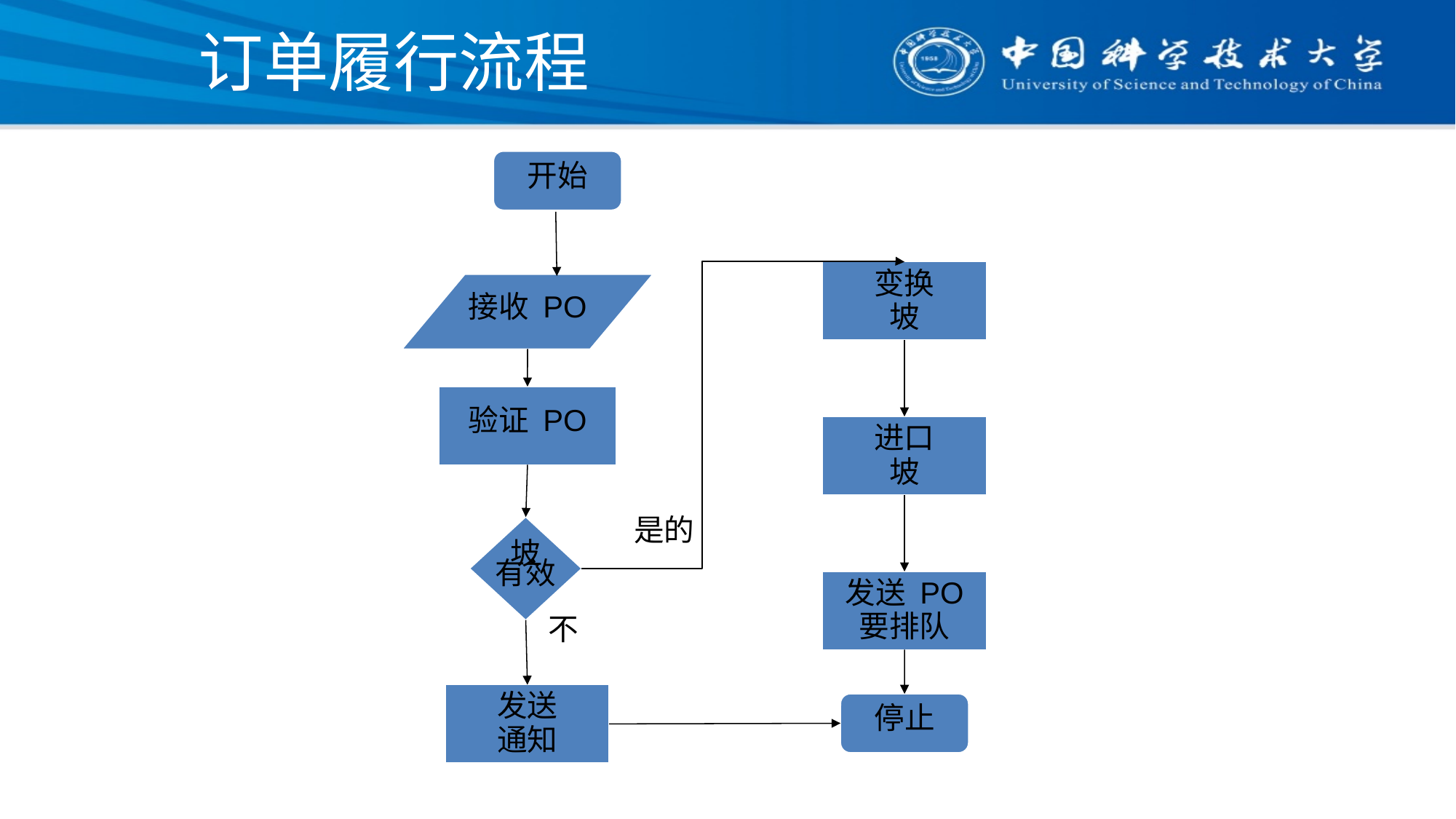

# 订单履行流程
开始
变换
坡
接收 PO
验证 PO
进口
坡
坡
有效
是的
发送 PO
要排队
不
发送
通知
停止